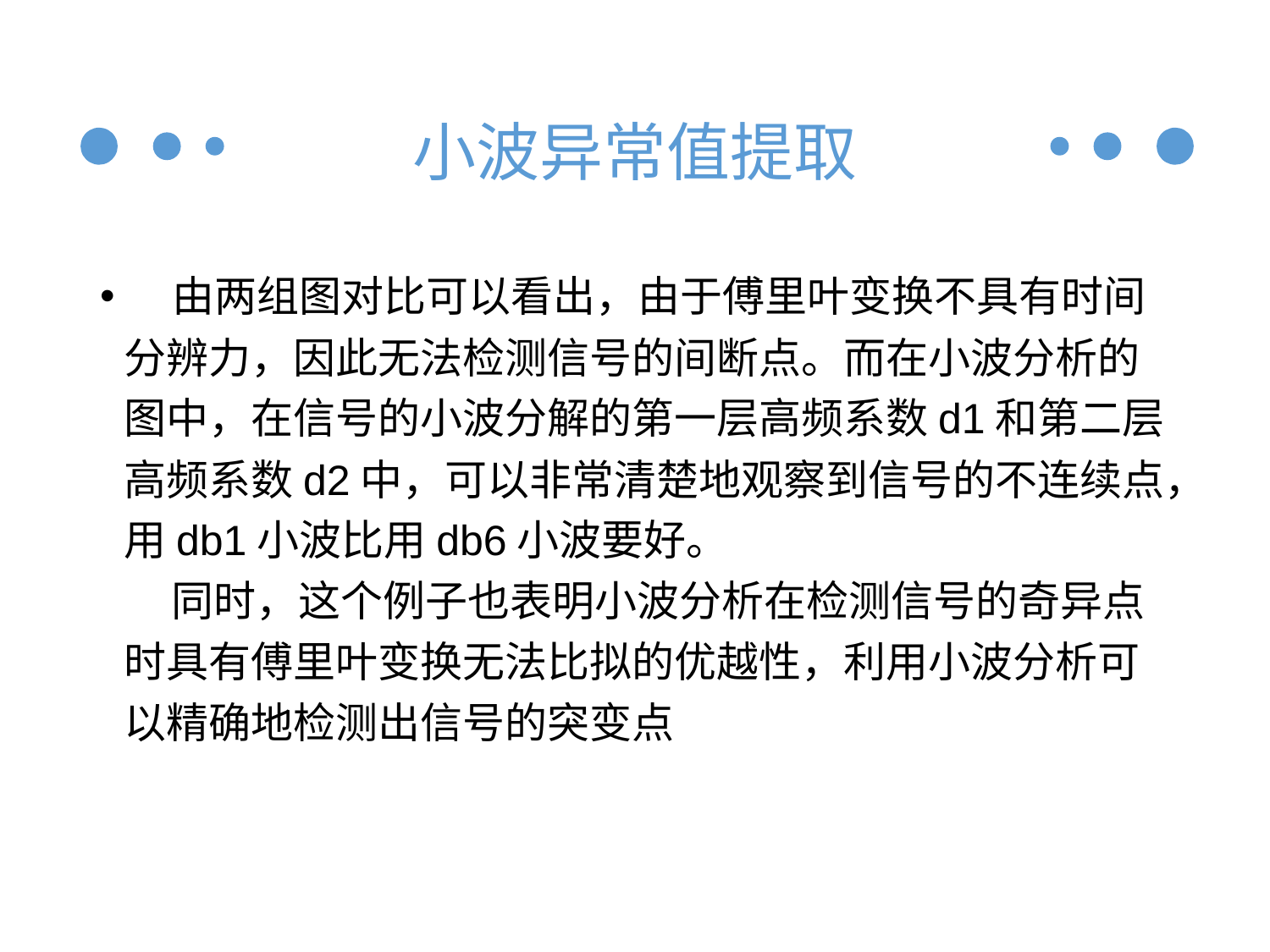

# 小波异常值提取
    由两组图对比可以看出，由于傅里叶变换不具有时间分辨力，因此无法检测信号的间断点。而在小波分析的图中，在信号的小波分解的第一层高频系数d1和第二层高频系数d2中，可以非常清楚地观察到信号的不连续点，用db1小波比用db6小波要好。
     同时，这个例子也表明小波分析在检测信号的奇异点时具有傅里叶变换无法比拟的优越性，利用小波分析可以精确地检测出信号的突变点